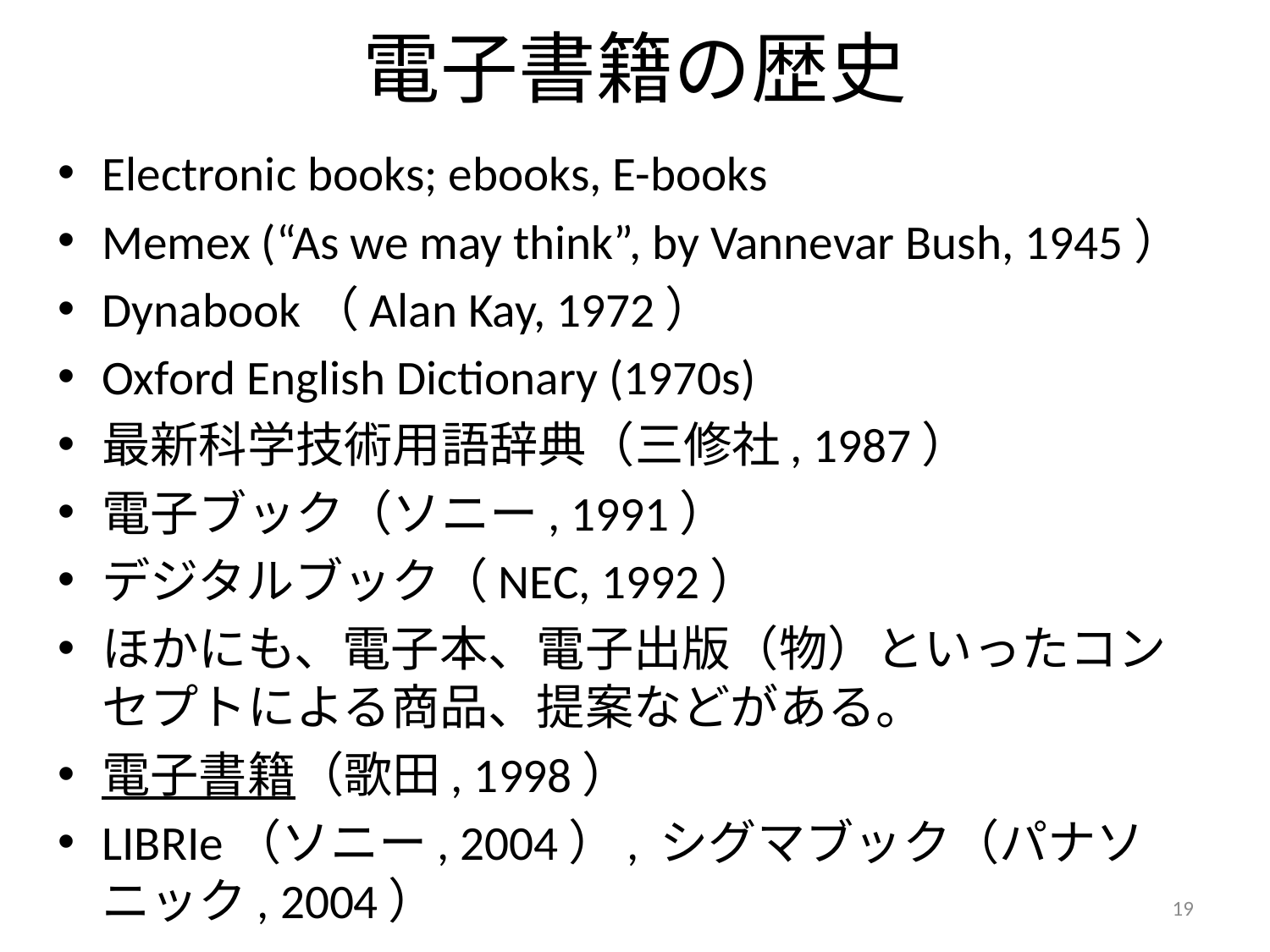

# 電子書籍の歴史
Electronic books; ebooks, E-books
Memex (“As we may think”, by Vannevar Bush, 1945）
Dynabook（Alan Kay, 1972）
Oxford English Dictionary (1970s)
最新科学技術用語辞典（三修社, 1987）
電子ブック（ソニー, 1991）
デジタルブック（NEC, 1992）
ほかにも、電子本、電子出版（物）といったコンセプトによる商品、提案などがある。
電子書籍（歌田, 1998）
LIBRIe（ソニー, 2004）, シグマブック（パナソニック, 2004）
19